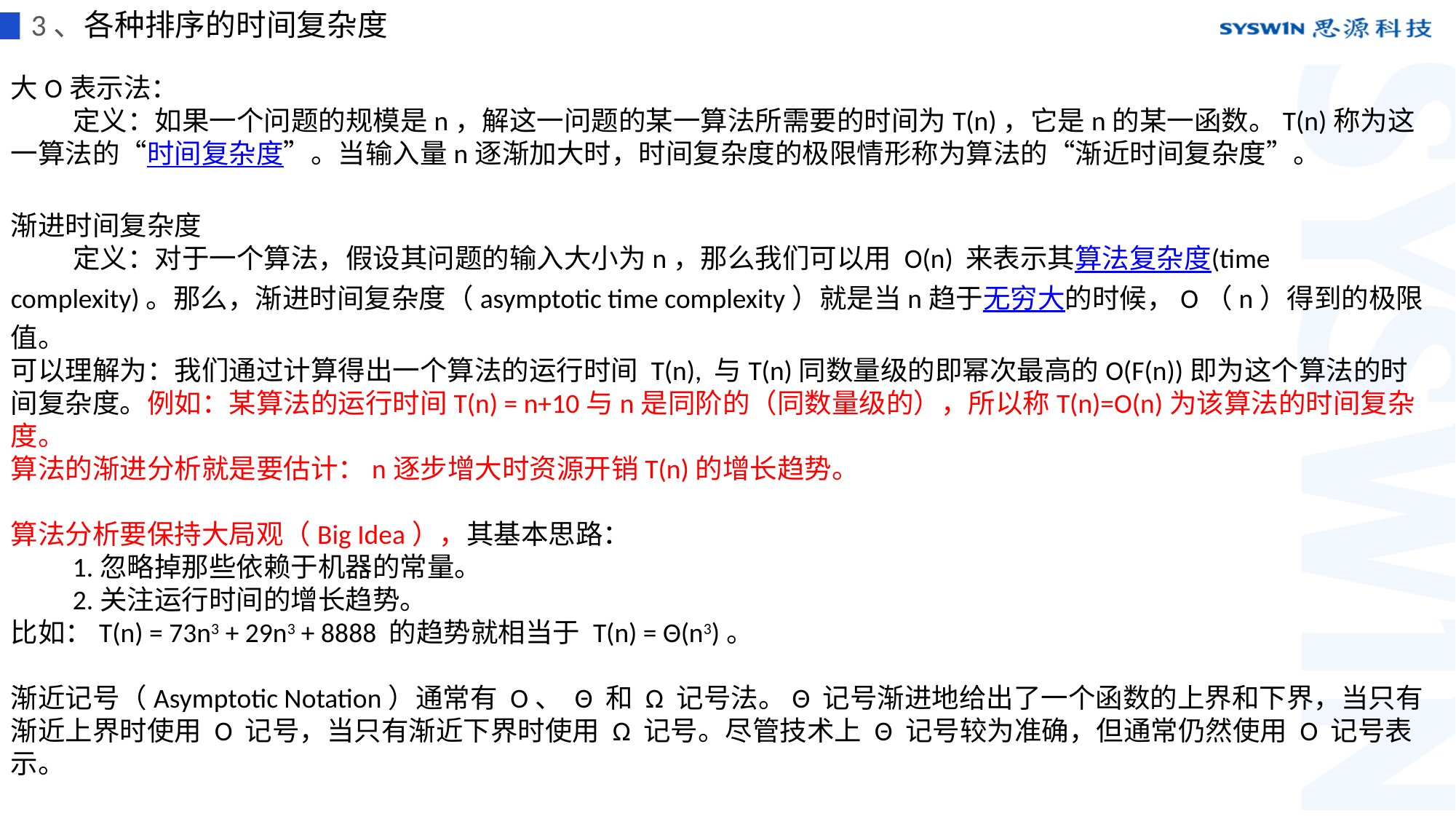

3、各种排序的时间复杂度
大O表示法：
         定义：如果一个问题的规模是n，解这一问题的某一算法所需要的时间为T(n)，它是n的某一函数。T(n)称为这一算法的“时间复杂度”。当输入量n逐渐加大时，时间复杂度的极限情形称为算法的“渐近时间复杂度”。

渐进时间复杂度
         定义：对于一个算法，假设其问题的输入大小为n，那么我们可以用 O(n) 来表示其算法复杂度(time complexity)。那么，渐进时间复杂度（asymptotic time complexity）就是当n趋于无穷大的时候，O（n）得到的极限值。
可以理解为：我们通过计算得出一个算法的运行时间 T(n), 与T(n)同数量级的即幂次最高的O(F(n))即为这个算法的时间复杂度。例如：某算法的运行时间T(n) = n+10与n是同阶的（同数量级的），所以称T(n)=O(n)为该算法的时间复杂度。
算法的渐进分析就是要估计：n逐步增大时资源开销T(n)的增长趋势。

算法分析要保持大局观（Big Idea），其基本思路：
          1.忽略掉那些依赖于机器的常量。
          2.关注运行时间的增长趋势。
比如：T(n) = 73n3 + 29n3 + 8888 的趋势就相当于 T(n) = Θ(n3)。

渐近记号（Asymptotic Notation）通常有 O、 Θ 和 Ω 记号法。Θ 记号渐进地给出了一个函数的上界和下界，当只有渐近上界时使用 O 记号，当只有渐近下界时使用 Ω 记号。尽管技术上 Θ 记号较为准确，但通常仍然使用 O 记号表示。